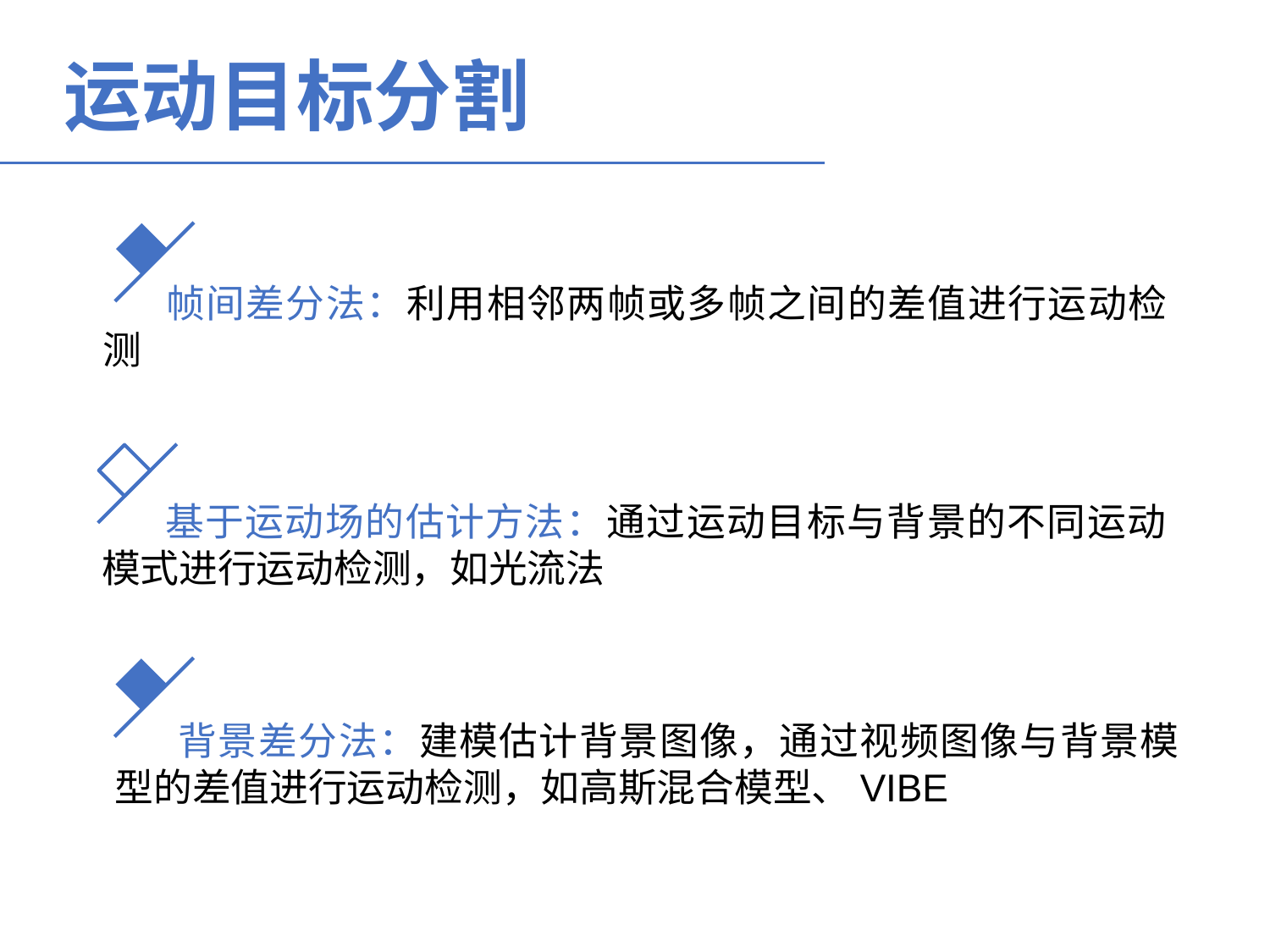

运动目标分割

帧间差分法：利用相邻两帧或多帧之间的差值进行运动检测

基于运动场的估计方法：通过运动目标与背景的不同运动模式进行运动检测，如光流法

背景差分法：建模估计背景图像，通过视频图像与背景模型的差值进行运动检测，如高斯混合模型、VIBE